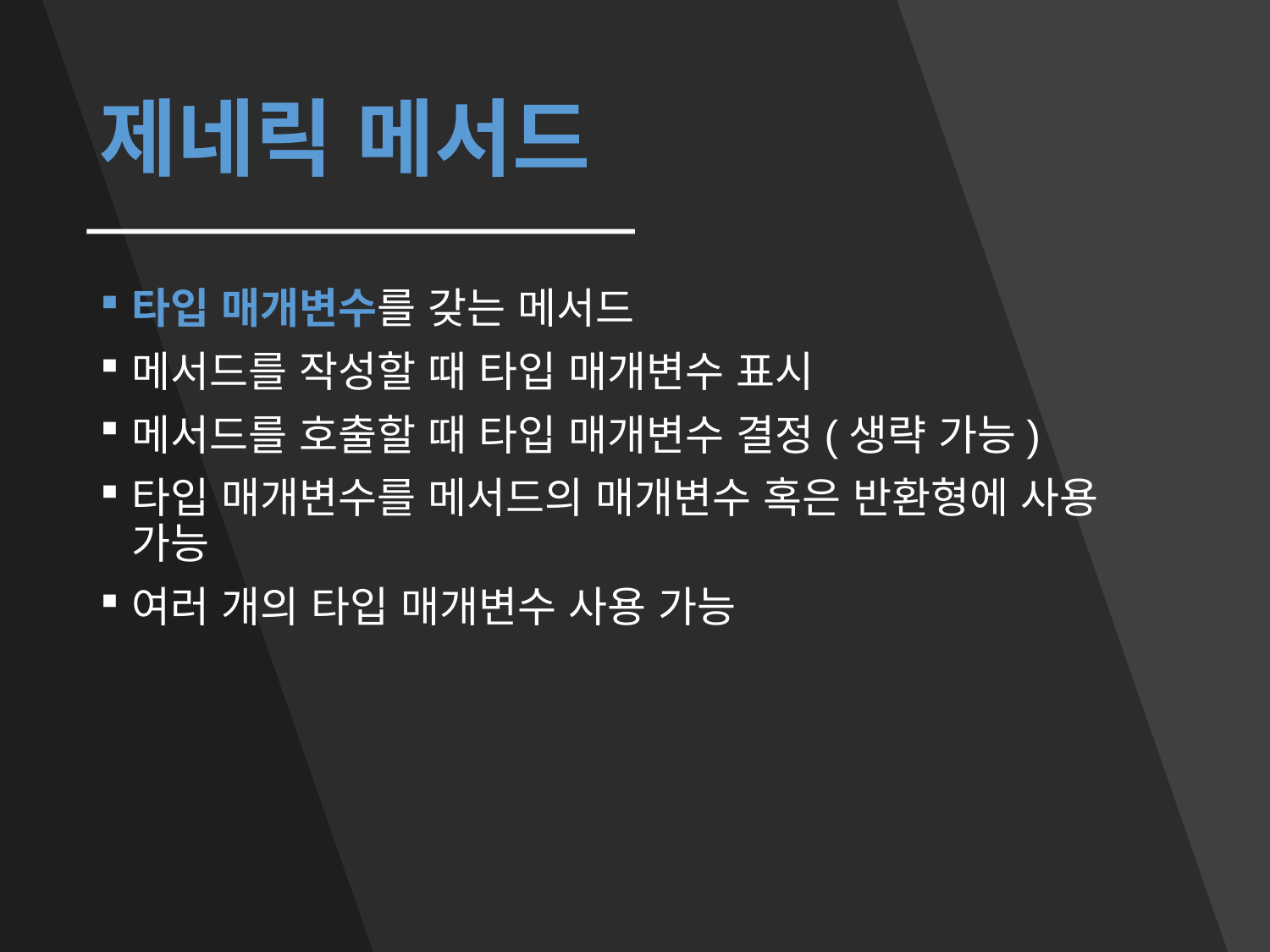

# 제네릭 메서드

타입 매개변수를 갖는 메서드
메서드를 작성할 때 타입 매개변수 표시
메서드를 호출할 때 타입 매개변수 결정(생략 가능)
타입 매개변수를 메서드의 매개변수 혹은 반환형에 사용 가능
여러 개의 타입 매개변수 사용 가능